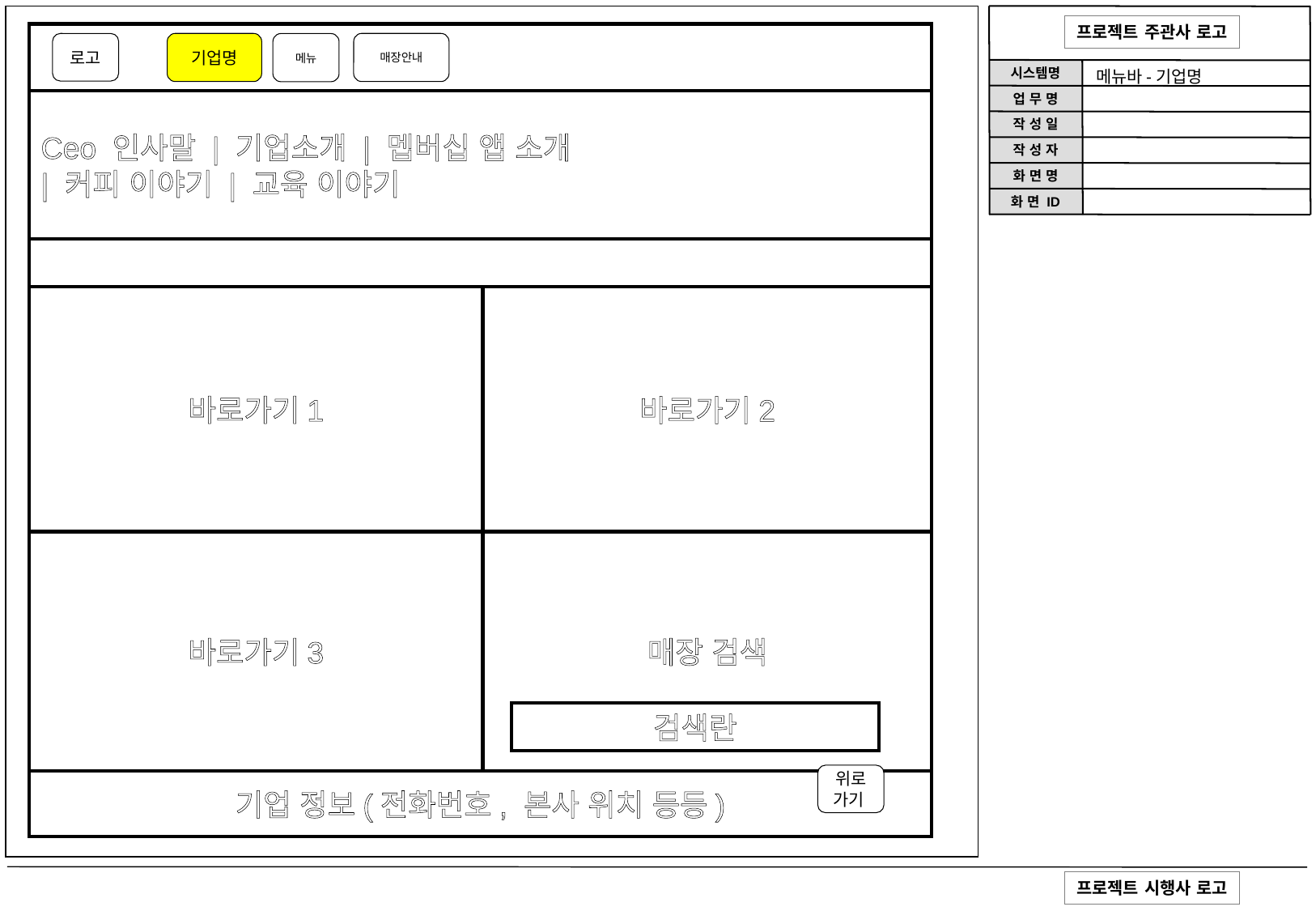

로고
기업명
매장안내
메뉴
메뉴바-기업명
Ceo 인사말 | 기업소개 | 멥버십 앱 소개
| 커피 이야기 | 교육 이야기
신제품 홍보 이미지
바로가기1
바로가기2
바로가기3
매장 검색
검색란
위로가기
기업 정보(전화번호, 본사 위치 등등)